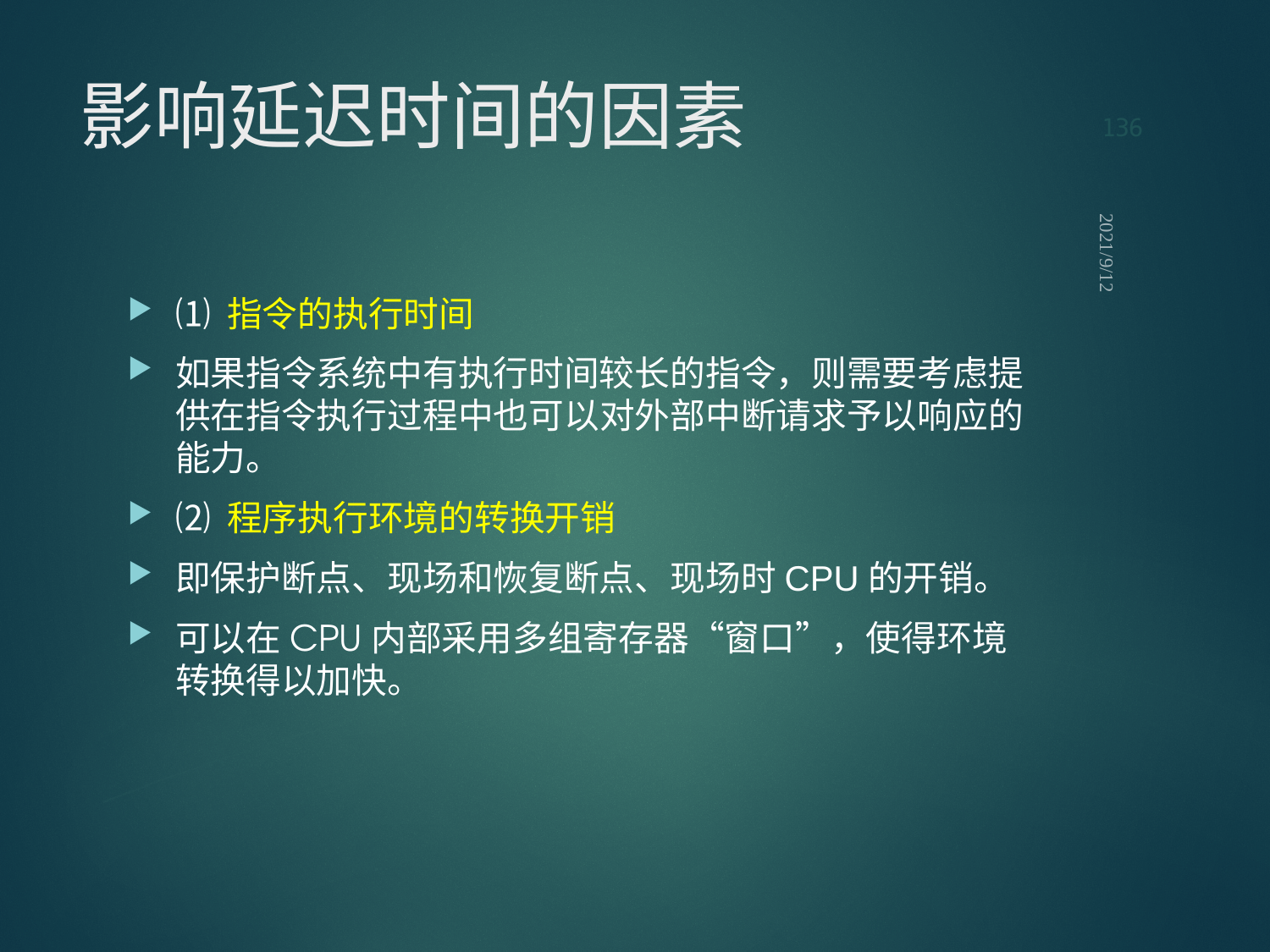

136
# 影响延迟时间的因素
2021/9/12
⑴ 指令的执行时间
如果指令系统中有执行时间较长的指令，则需要考虑提供在指令执行过程中也可以对外部中断请求予以响应的能力。
⑵ 程序执行环境的转换开销
即保护断点、现场和恢复断点、现场时CPU的开销。
可以在CPU内部采用多组寄存器“窗口”，使得环境转换得以加快。